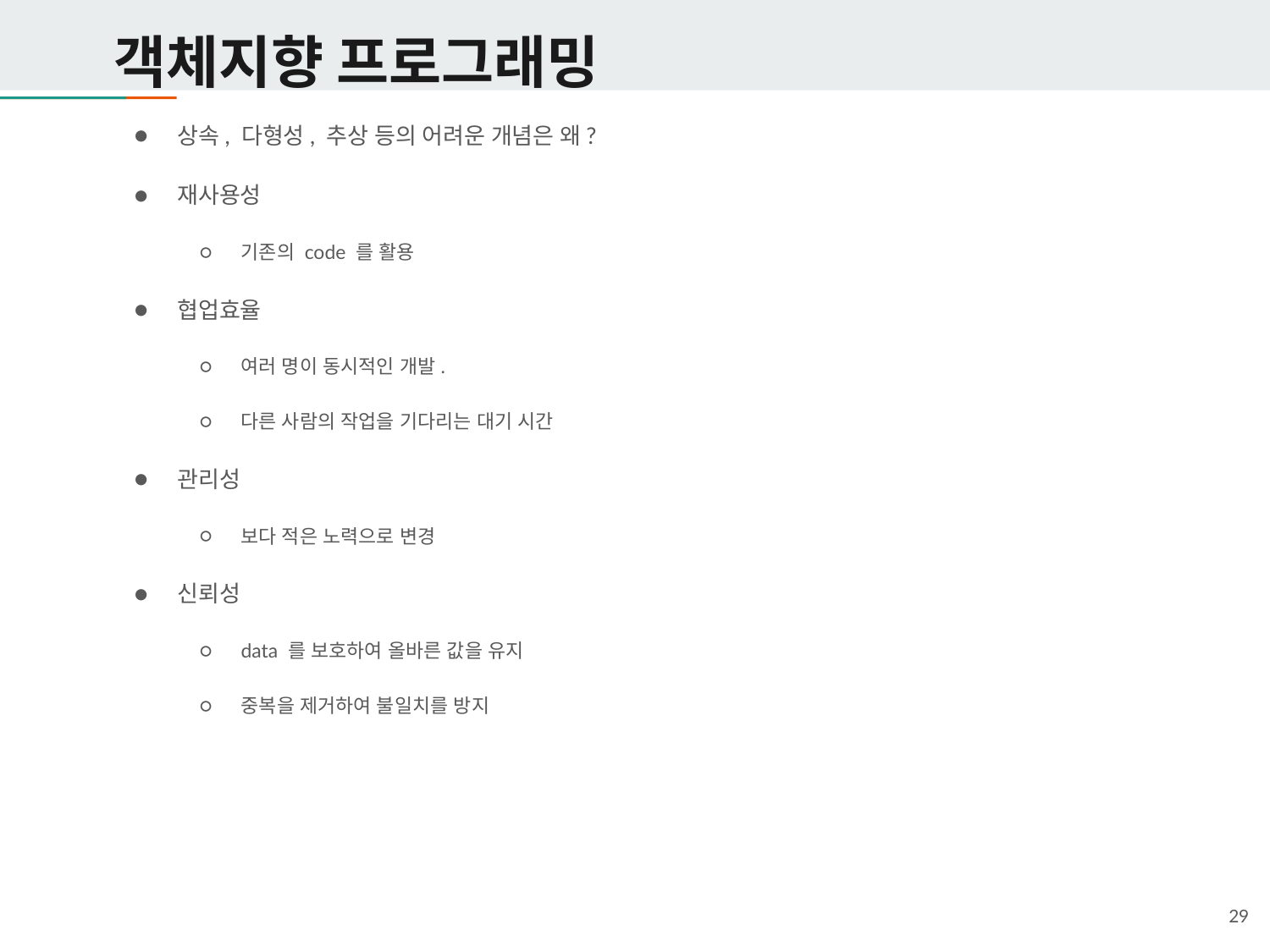

# 객체지향 프로그래밍
상속, 다형성, 추상 등의 어려운 개념은 왜?
재사용성
기존의 code 를 활용
협업효율
여러 명이 동시적인 개발.
다른 사람의 작업을 기다리는 대기 시간
관리성
보다 적은 노력으로 변경
신뢰성
data 를 보호하여 올바른 값을 유지
중복을 제거하여 불일치를 방지
29